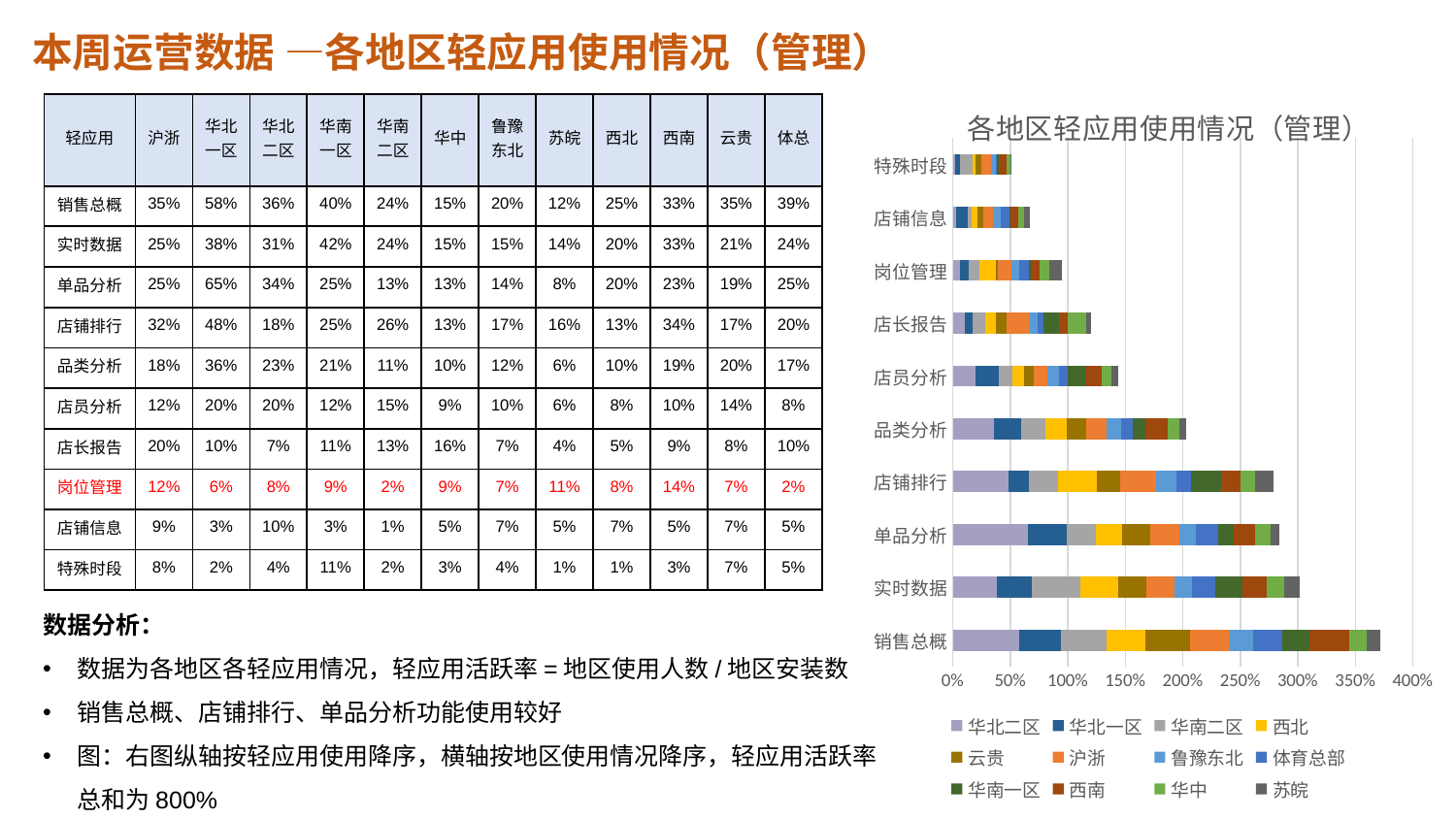

本周运营数据 —各地区轻应用使用情况（管理）
| 轻应用 | 沪浙 | 华北一区 | 华北二区 | 华南一区 | 华南二区 | 华中 | 鲁豫东北 | 苏皖 | 西北 | 西南 | 云贵 | 体总 |
| --- | --- | --- | --- | --- | --- | --- | --- | --- | --- | --- | --- | --- |
| 销售总概 | 35% | 58% | 36% | 40% | 24% | 15% | 20% | 12% | 25% | 33% | 35% | 39% |
| 实时数据 | 25% | 38% | 31% | 42% | 24% | 15% | 15% | 14% | 20% | 33% | 21% | 24% |
| 单品分析 | 25% | 65% | 34% | 25% | 13% | 13% | 14% | 8% | 20% | 23% | 19% | 25% |
| 店铺排行 | 32% | 48% | 18% | 25% | 26% | 13% | 17% | 16% | 13% | 34% | 17% | 20% |
| 品类分析 | 18% | 36% | 23% | 21% | 11% | 10% | 12% | 6% | 10% | 19% | 20% | 17% |
| 店员分析 | 12% | 20% | 20% | 12% | 15% | 9% | 10% | 6% | 8% | 10% | 14% | 8% |
| 店长报告 | 20% | 10% | 7% | 11% | 13% | 16% | 7% | 4% | 5% | 9% | 8% | 10% |
| 岗位管理 | 12% | 6% | 8% | 9% | 2% | 9% | 7% | 11% | 8% | 14% | 7% | 2% |
| 店铺信息 | 9% | 3% | 10% | 3% | 1% | 5% | 7% | 5% | 7% | 5% | 7% | 5% |
| 特殊时段 | 8% | 2% | 4% | 11% | 2% | 3% | 4% | 1% | 1% | 3% | 7% | 5% |

### Chart: 各地区轻应用使用情况（管理）

| Category | 华北二区 | 华北一区 | 华南二区 | 西北 | 云贵 | 沪浙 | 鲁豫东北 | 体育总部 | 华南一区 | 西南 | 华中 | 苏皖 |
|---|---|---|---|---|---|---|---|---|---|---|---|---|
| 销售总概 | 0.58 | 0.36 | 0.4 | 0.33 | 0.39 | 0.35 | 0.2 | 0.25 | 0.24 | 0.35 | 0.15 | 0.12 |
| 实时数据 | 0.38 | 0.31 | 0.42 | 0.33 | 0.24 | 0.25 | 0.15 | 0.2 | 0.24 | 0.21 | 0.15 | 0.14 |
| 单品分析 | 0.65 | 0.34 | 0.25 | 0.23 | 0.25 | 0.25 | 0.14 | 0.2 | 0.13 | 0.19 | 0.13 | 0.08 |
| 店铺排行 | 0.48 | 0.18 | 0.25 | 0.34 | 0.2 | 0.32 | 0.17 | 0.13 | 0.26 | 0.17 | 0.13 | 0.16 |
| 品类分析 | 0.36 | 0.23 | 0.21 | 0.19 | 0.17 | 0.18 | 0.12 | 0.1 | 0.11 | 0.2 | 0.1 | 0.06 |
| 店员分析 | 0.2 | 0.2 | 0.12 | 0.1 | 0.08 | 0.12 | 0.1 | 0.08 | 0.15 | 0.14 | 0.09 | 0.06 |
| 店长报告 | 0.1 | 0.07 | 0.11 | 0.09 | 0.1 | 0.2 | 0.07 | 0.05 | 0.13 | 0.08 | 0.16 | 0.04 |
| 岗位管理 | 0.06 | 0.08 | 0.09 | 0.14 | 0.02 | 0.12 | 0.07 | 0.08 | 0.02 | 0.07 | 0.09 | 0.11 |
| 店铺信息 | 0.03 | 0.1 | 0.03 | 0.05 | 0.05 | 0.09 | 0.07 | 0.07 | 0.01 | 0.07 | 0.05 | 0.05 |
| 特殊时段 | 0.02 | 0.04 | 0.11 | 0.03 | 0.05 | 0.08 | 0.04 | 0.01 | 0.02 | 0.07 | 0.03 | 0.01 |
数据分析：
数据为各地区各轻应用情况，轻应用活跃率=地区使用人数/地区安装数
销售总概、店铺排行、单品分析功能使用较好
图：右图纵轴按轻应用使用降序，横轴按地区使用情况降序，轻应用活跃率总和为800%